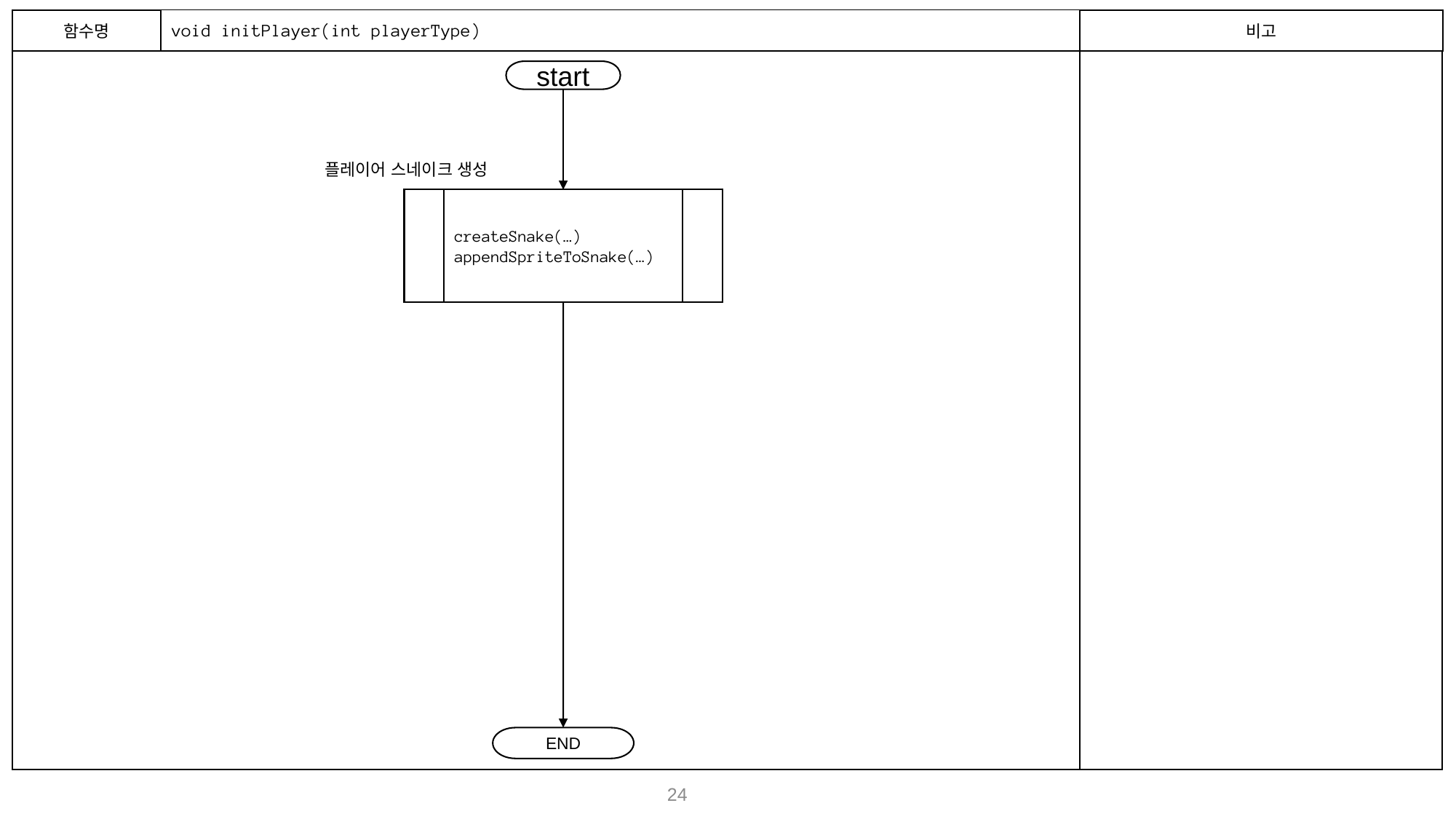

함수명
# void initPlayer(int playerType)
비고

start
플레이어 스네이크 생성
createSnake(…)
appendSpriteToSnake(…)
END
24